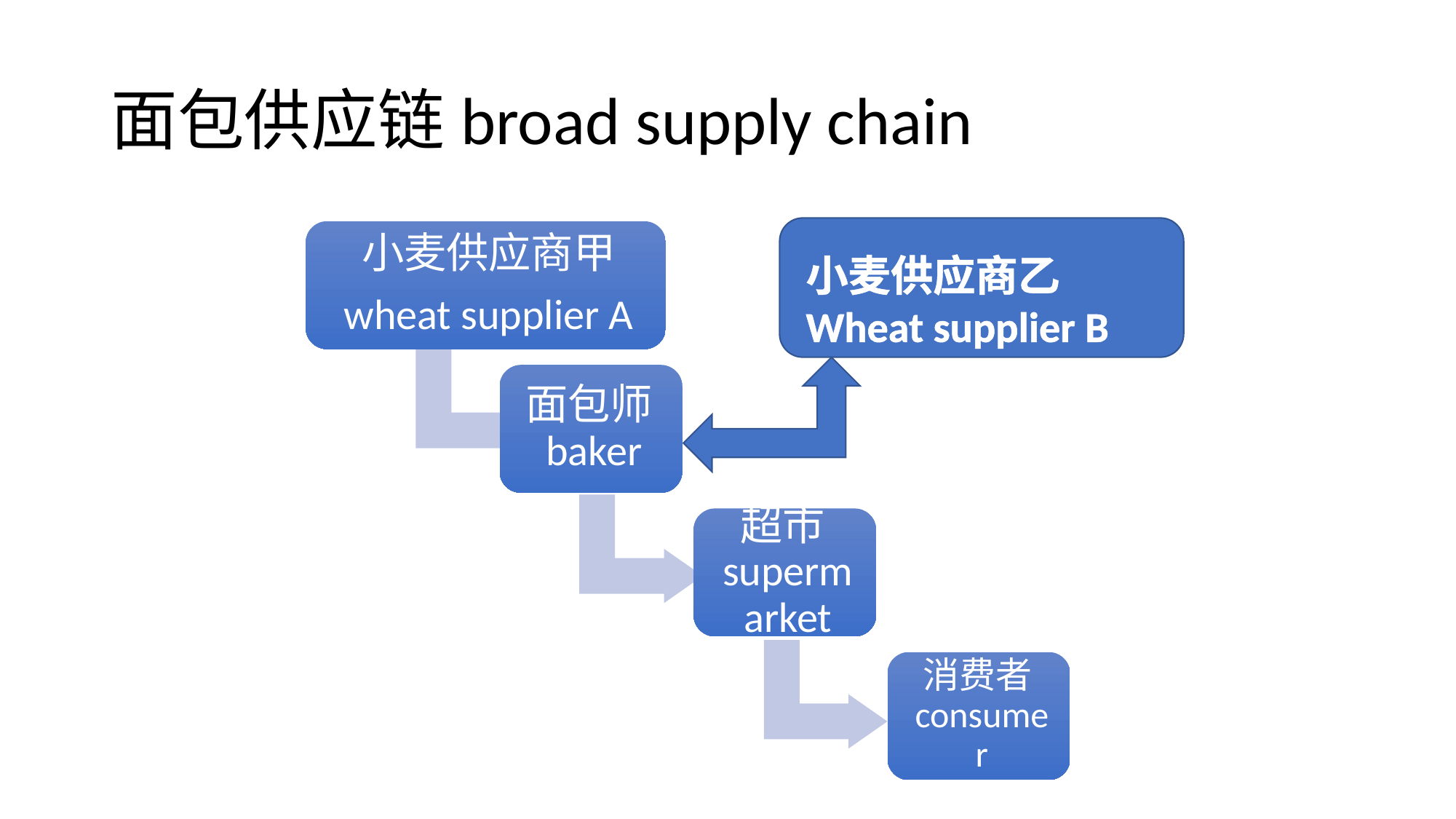

# 面包供应链broad supply chain
小麦供应商甲
wheat supplier A
面包师baker
超市supermarket
消费者consumer

小麦供应商乙Wheat supplier B